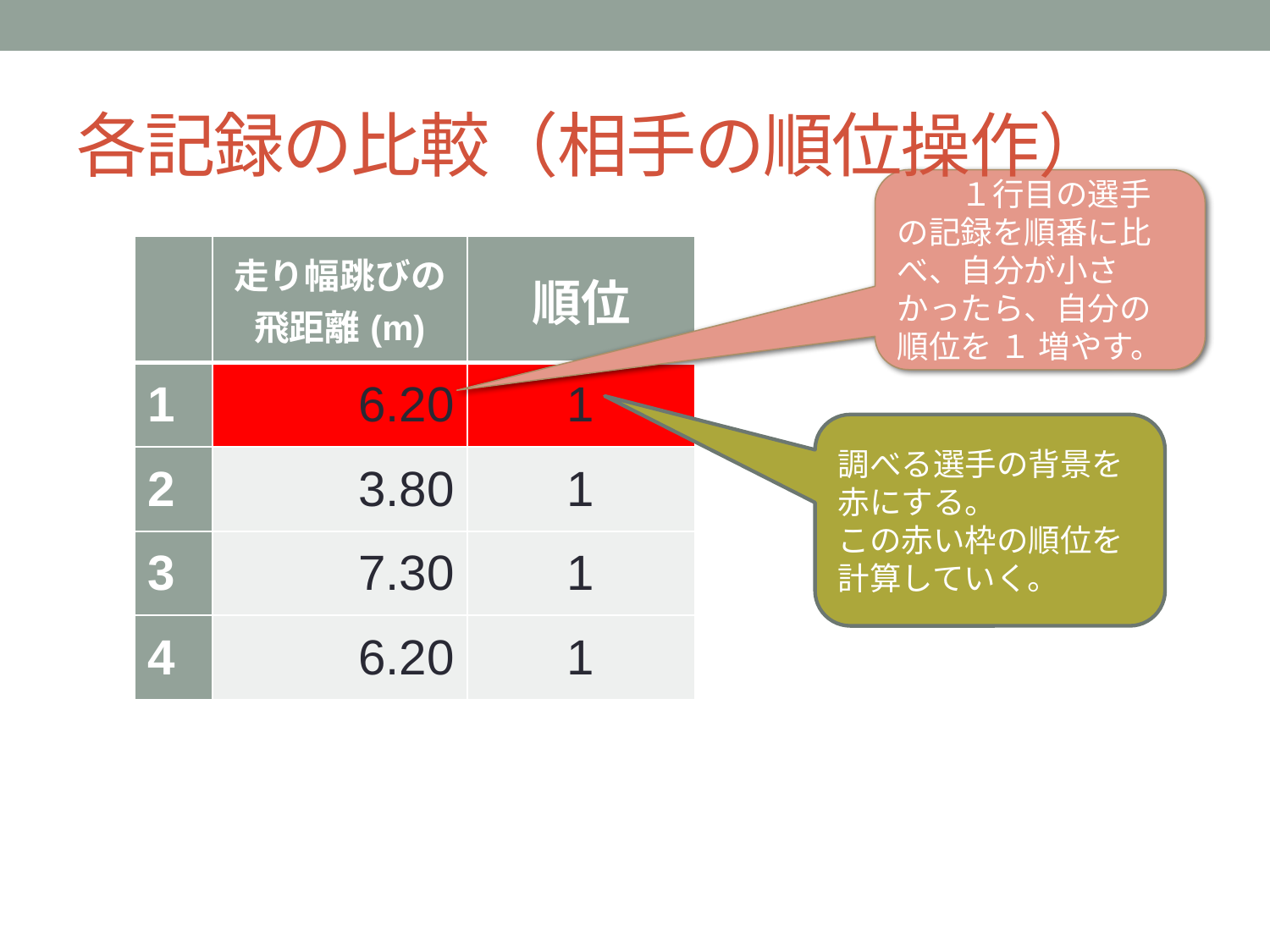

# 各記録の比較（相手の順位操作）
　　１行目の選手の記録を順番に比べ、自分が小さかったら、自分の順位を １ 増やす。
|  | 走り幅跳びの 飛距離(m) | 順位 |
| --- | --- | --- |
| 1 | 6.20 | 1 |
| 2 | 3.80 | 1 |
| 3 | 7.30 | 1 |
| 4 | 6.20 | 1 |
調べる選手の背景を赤にする。
この赤い枠の順位を計算していく。